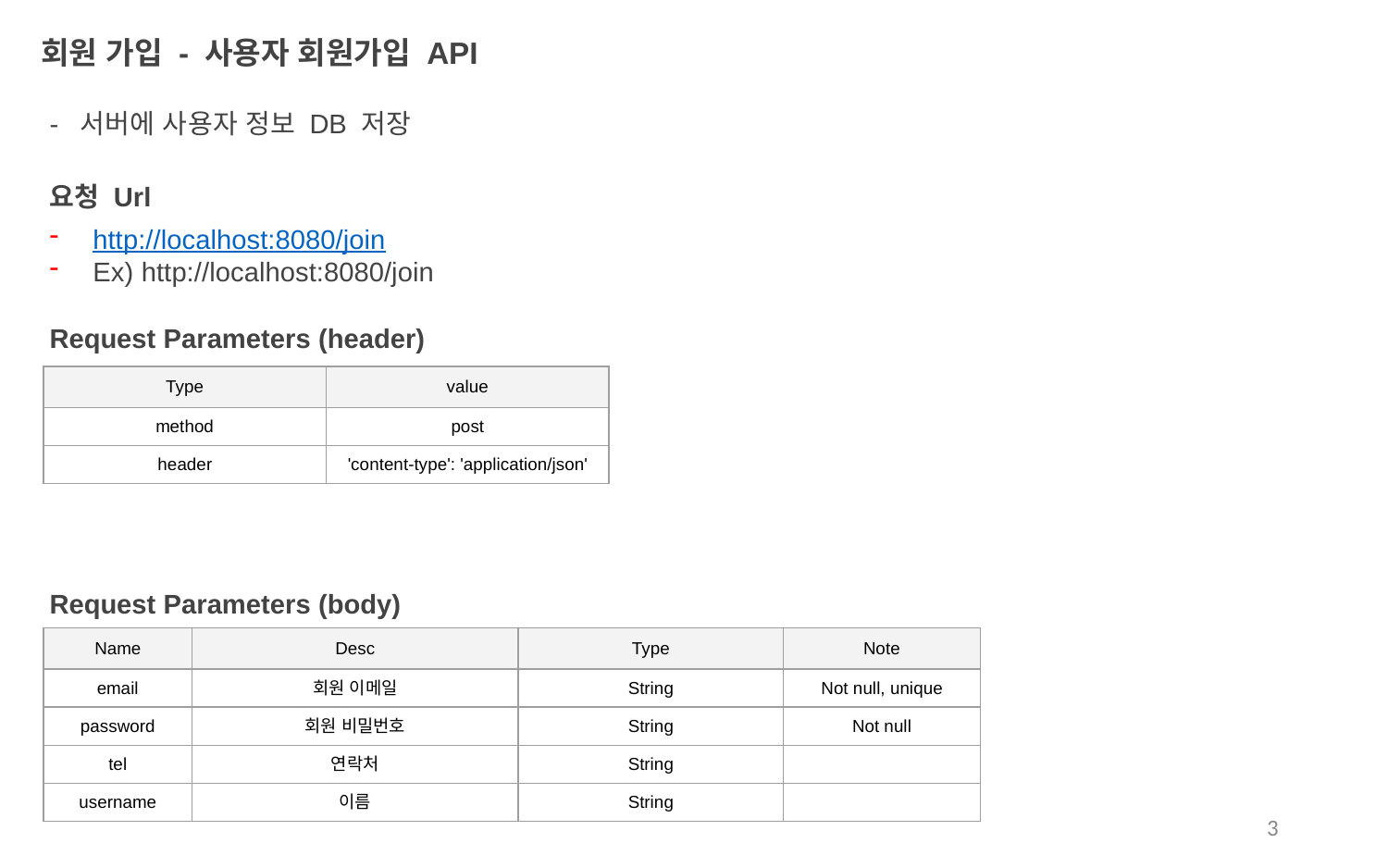

회원 가입 - 사용자 회원가입 API
-  서버에 사용자 정보 DB 저장
요청 Url
http://localhost:8080/join
Ex) http://localhost:8080/join
Request Parameters (header)
| Type | value |
| --- | --- |
| method | post |
| header | 'content-type': 'application/json' |
Request Parameters (body)
| Name | Desc | Type | Note |
| --- | --- | --- | --- |
| email | 회원 이메일 | String | Not null, unique |
| password | 회원 비밀번호 | String | Not null |
| tel | 연락처 | String |  |
| username | 이름 | String |  |
3